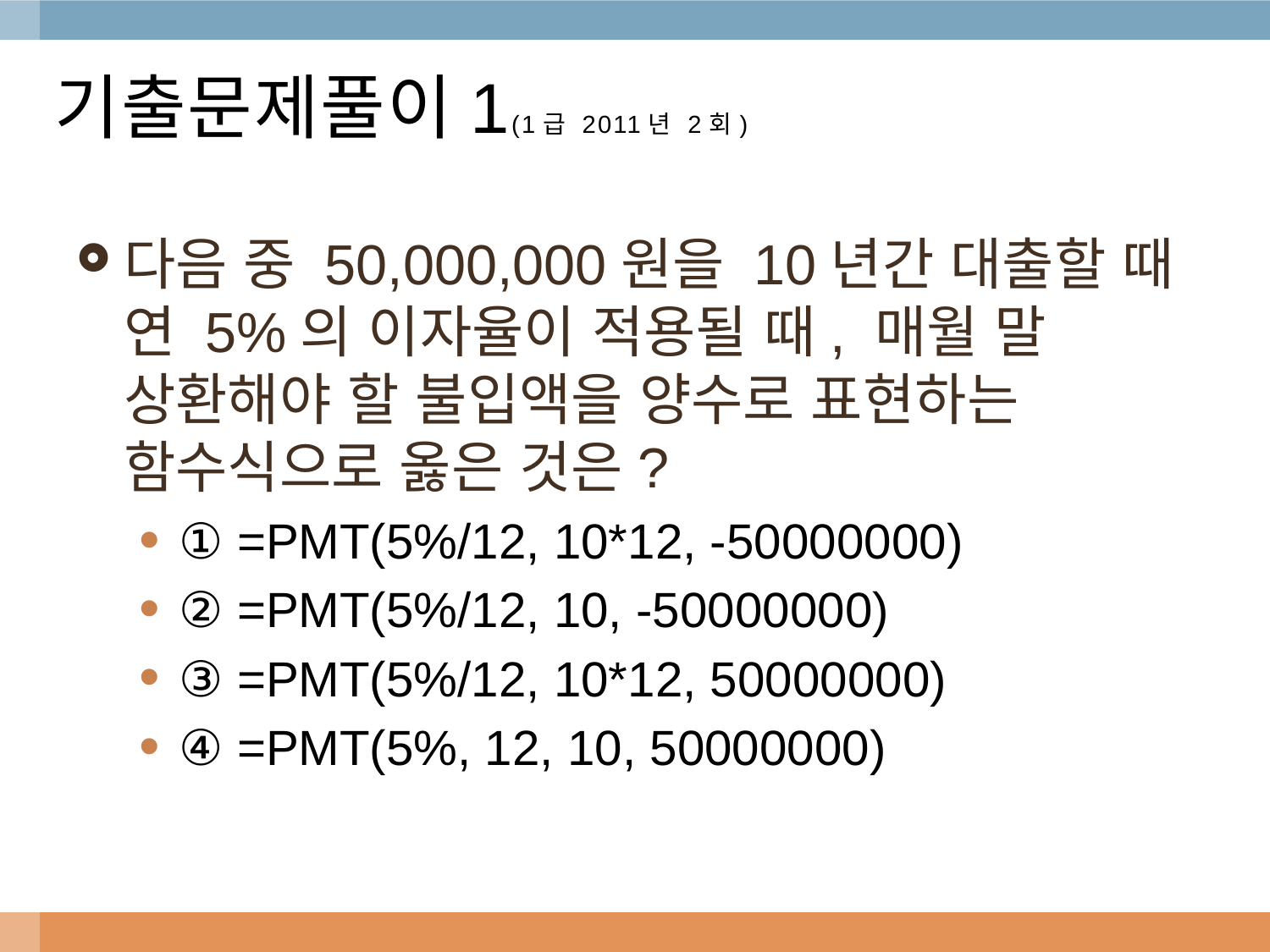

# 기출문제풀이1(1급 2011년 2회)
다음 중 50,000,000원을 10년간 대출할 때 연 5%의 이자율이 적용될 때, 매월 말 상환해야 할 불입액을 양수로 표현하는 함수식으로 옳은 것은?
① =PMT(5%/12, 10*12, -50000000)
② =PMT(5%/12, 10, -50000000)
③ =PMT(5%/12, 10*12, 50000000)
④ =PMT(5%, 12, 10, 50000000)